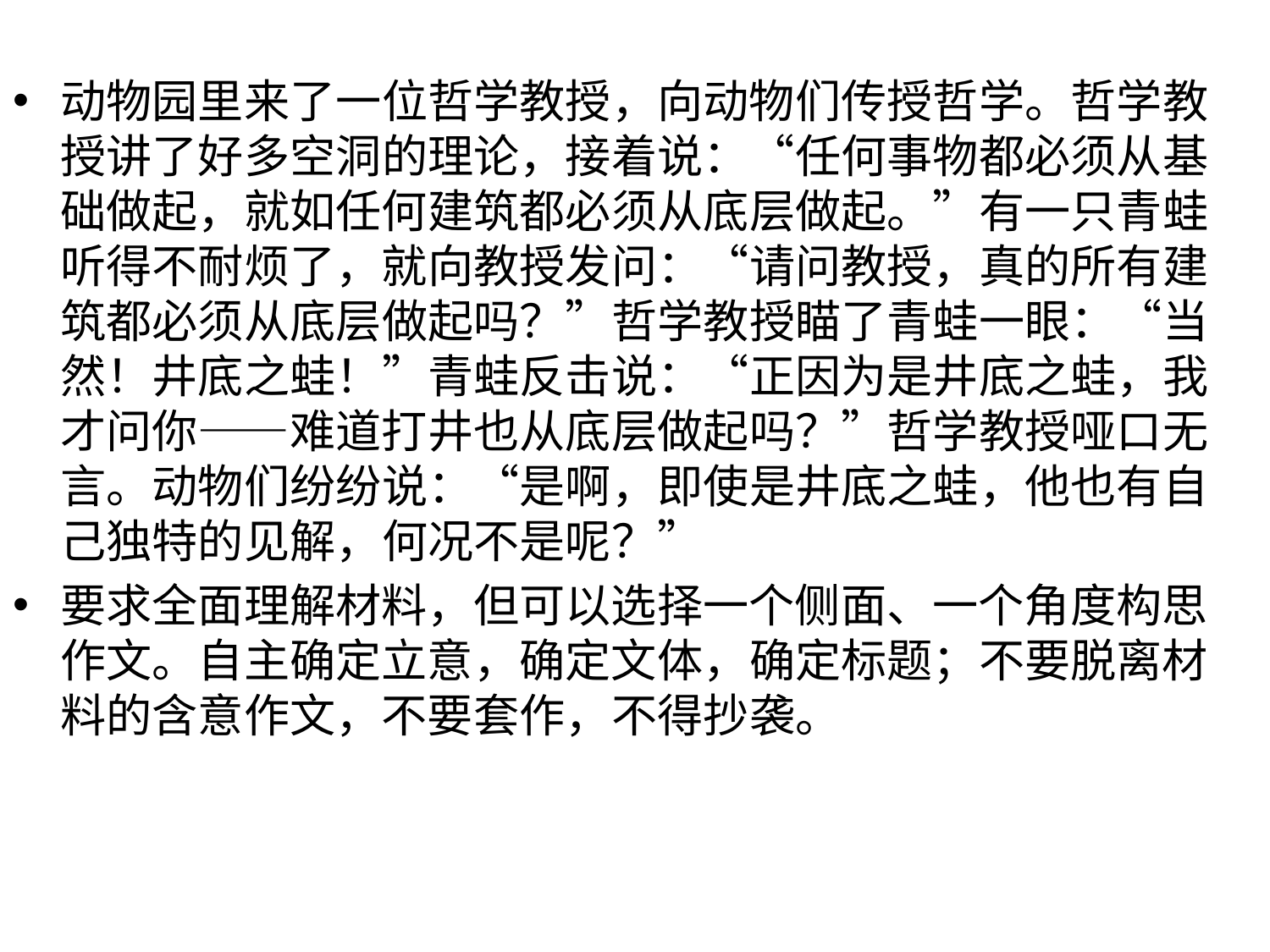

动物园里来了一位哲学教授，向动物们传授哲学。哲学教授讲了好多空洞的理论，接着说：“任何事物都必须从基础做起，就如任何建筑都必须从底层做起。”有一只青蛙听得不耐烦了，就向教授发问：“请问教授，真的所有建筑都必须从底层做起吗？”哲学教授瞄了青蛙一眼：“当然！井底之蛙！”青蛙反击说：“正因为是井底之蛙，我才问你——难道打井也从底层做起吗？”哲学教授哑口无言。动物们纷纷说：“是啊，即使是井底之蛙，他也有自己独特的见解，何况不是呢？”
要求全面理解材料，但可以选择一个侧面、一个角度构思作文。自主确定立意，确定文体，确定标题；不要脱离材料的含意作文，不要套作，不得抄袭。